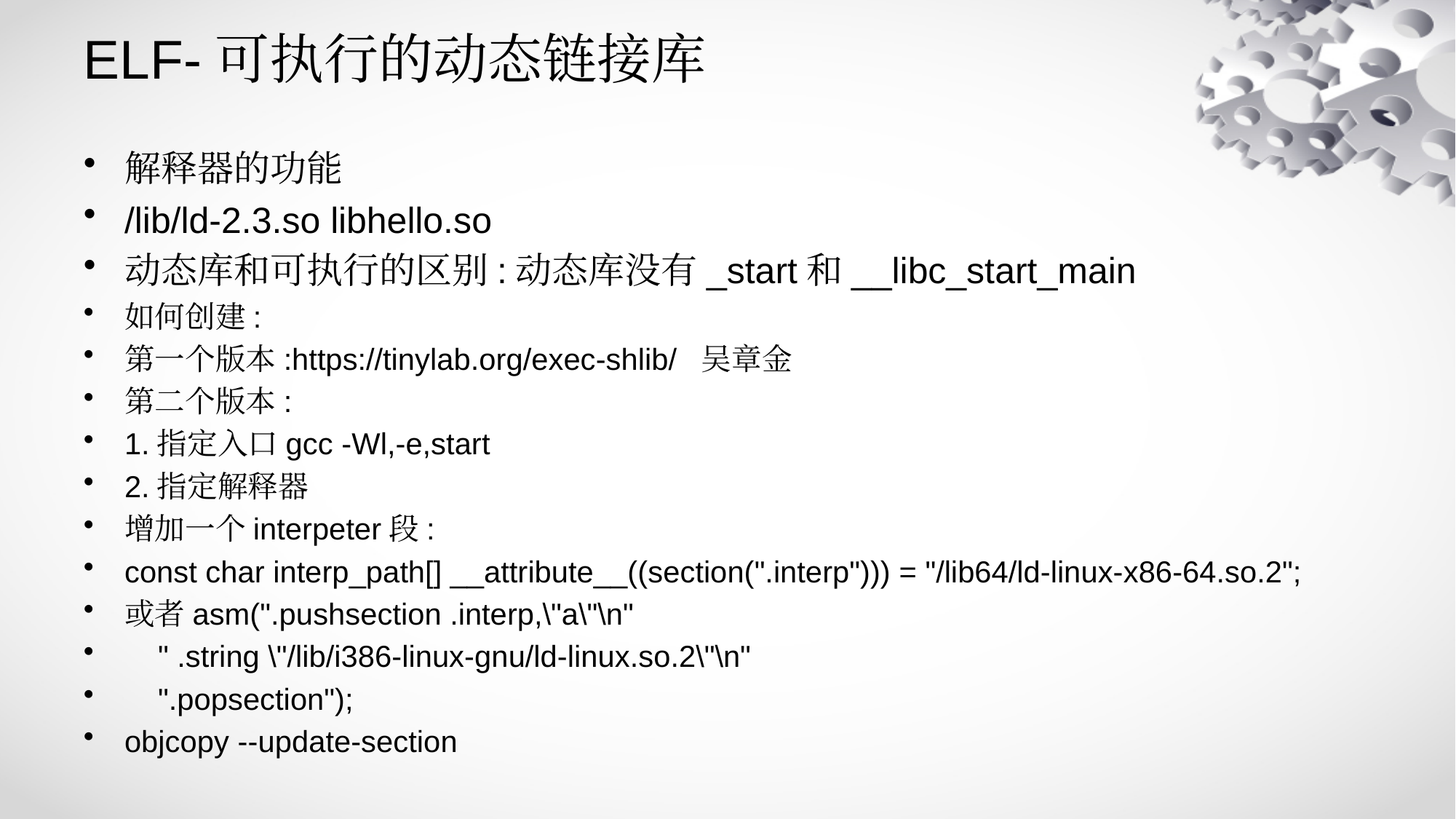

# ELF-可执行的动态链接库
解释器的功能
/lib/ld-2.3.so libhello.so
动态库和可执行的区别:动态库没有_start和__libc_start_main
如何创建:
第一个版本:https://tinylab.org/exec-shlib/  吴章金
第二个版本:
1.指定入口gcc -Wl,-e,start
2.指定解释器
增加一个interpeter段:
const char interp_path[] __attribute__((section(".interp"))) = "/lib64/ld-linux-x86-64.so.2";
或者asm(".pushsection .interp,\"a\"\n"
    " .string \"/lib/i386-linux-gnu/ld-linux.so.2\"\n"
    ".popsection");
objcopy --update-section